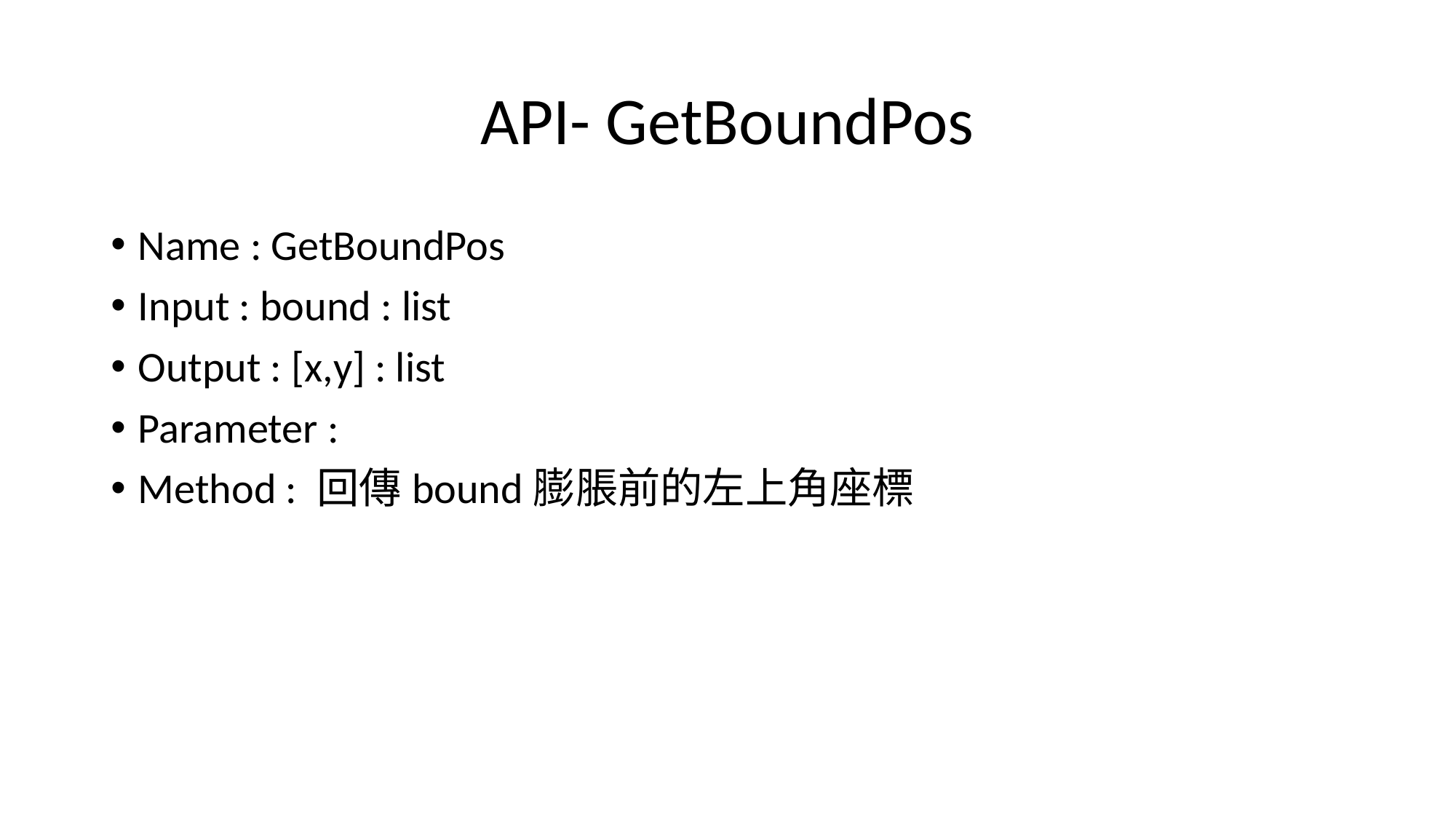

# API- GetBoundPos
Name : GetBoundPos
Input : bound : list
Output : [x,y] : list
Parameter :
Method : 回傳bound膨脹前的左上角座標